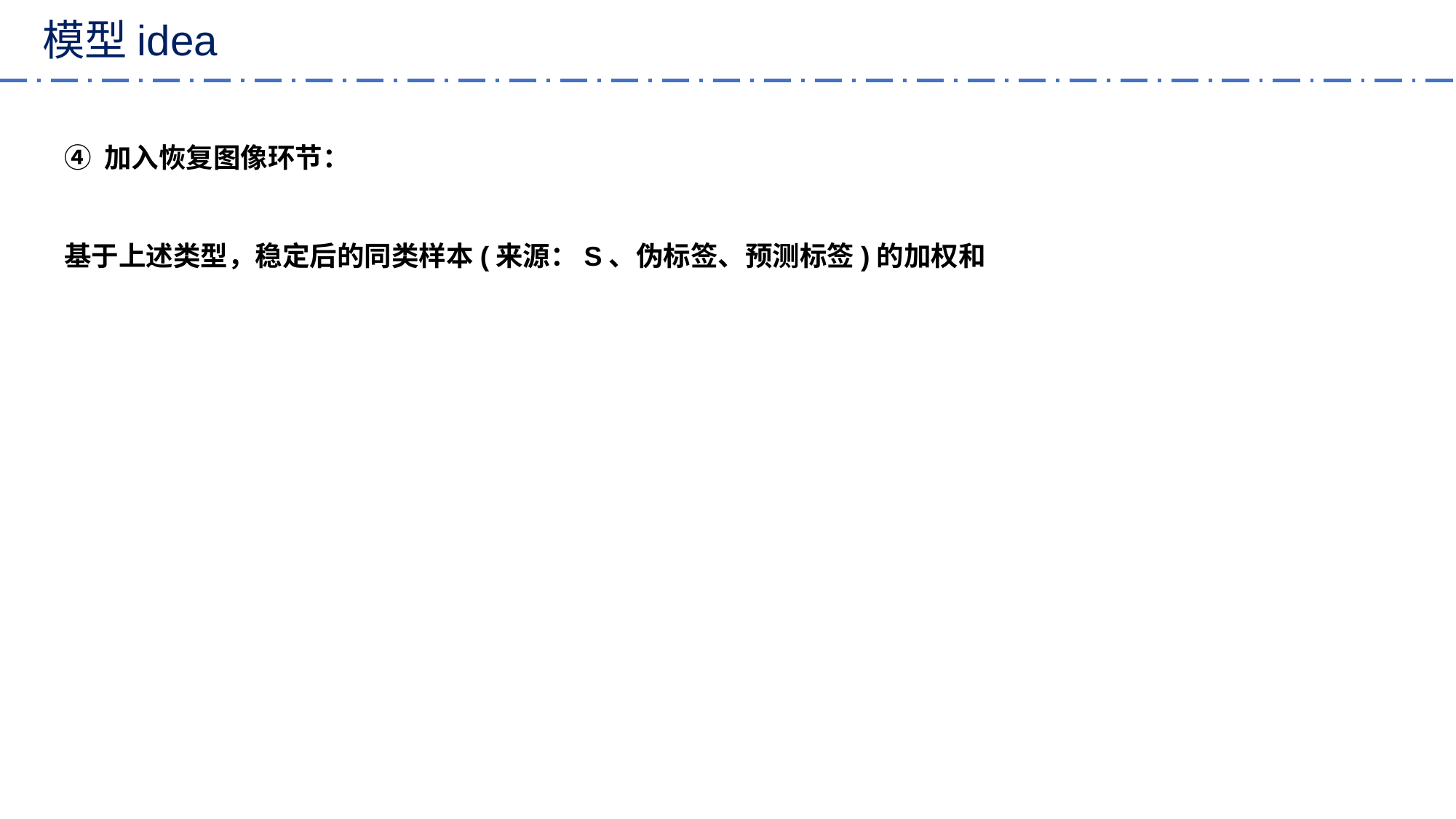

模型idea
④ 加入恢复图像环节：

基于上述类型，稳定后的同类样本(来源：S、伪标签、预测标签)的加权和